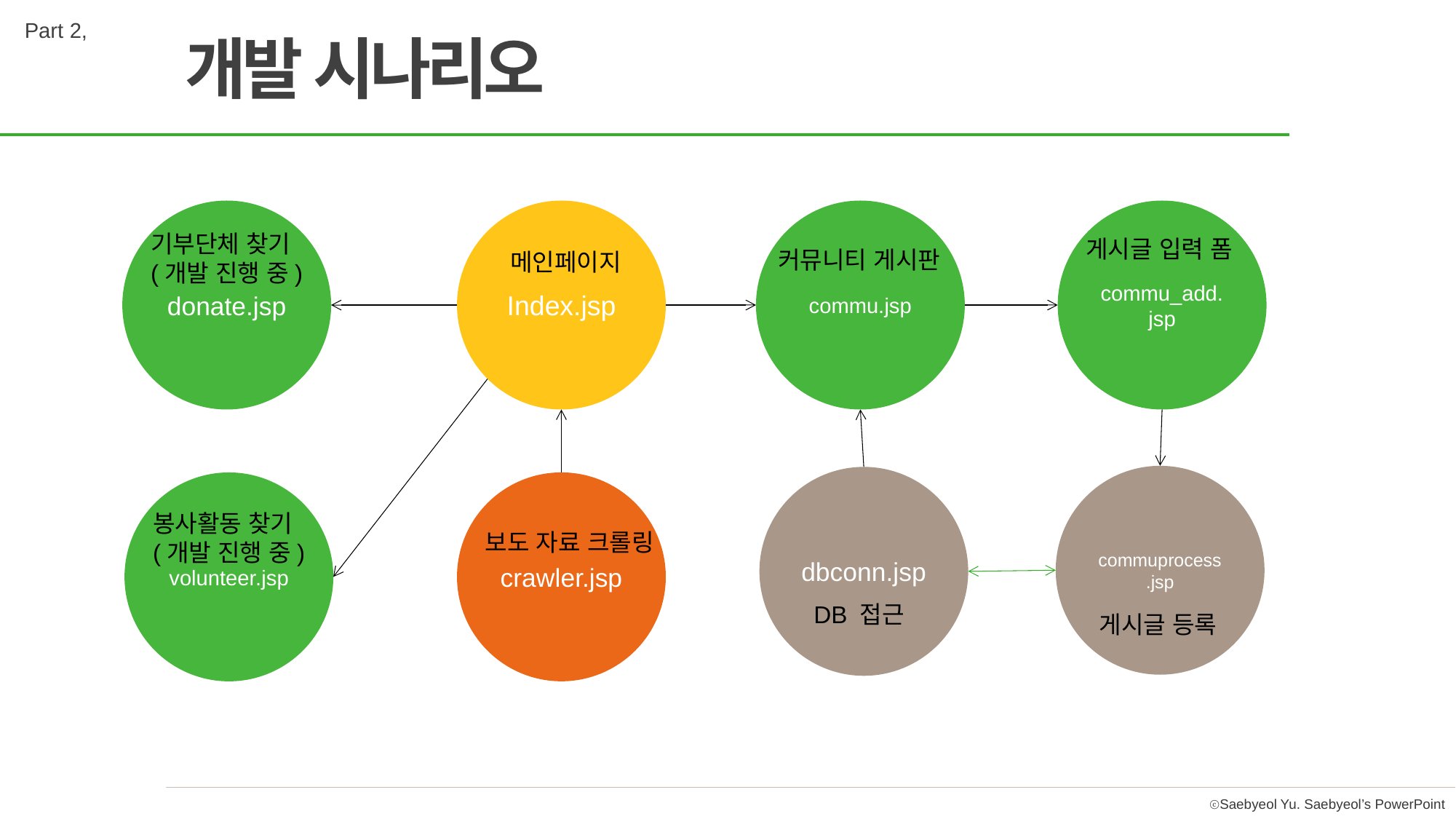

Part 2,
개발 시나리오
donate.jsp
Index.jsp
commu.jsp
commu_add.jsp
기부단체 찾기
(개발 진행 중)
게시글 입력 폼
커뮤니티 게시판
메인페이지
commuprocess.jsp
dbconn.jsp
crawler.jsp
volunteer.jsp
봉사활동 찾기
(개발 진행 중)
보도 자료 크롤링
DB 접근
게시글 등록